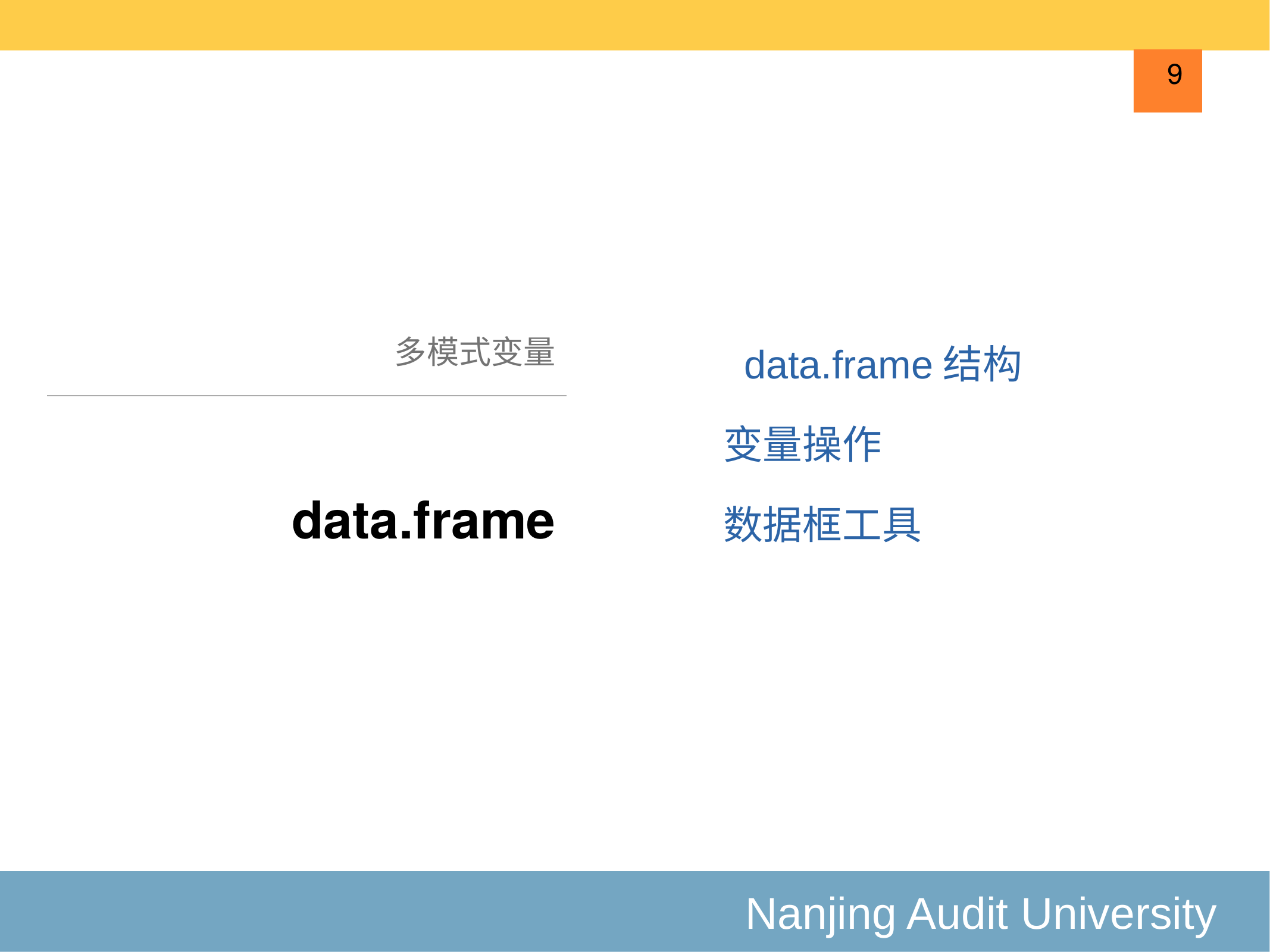

9
多模式变量
data.frame结构
变量操作
# data.frame
数据框工具